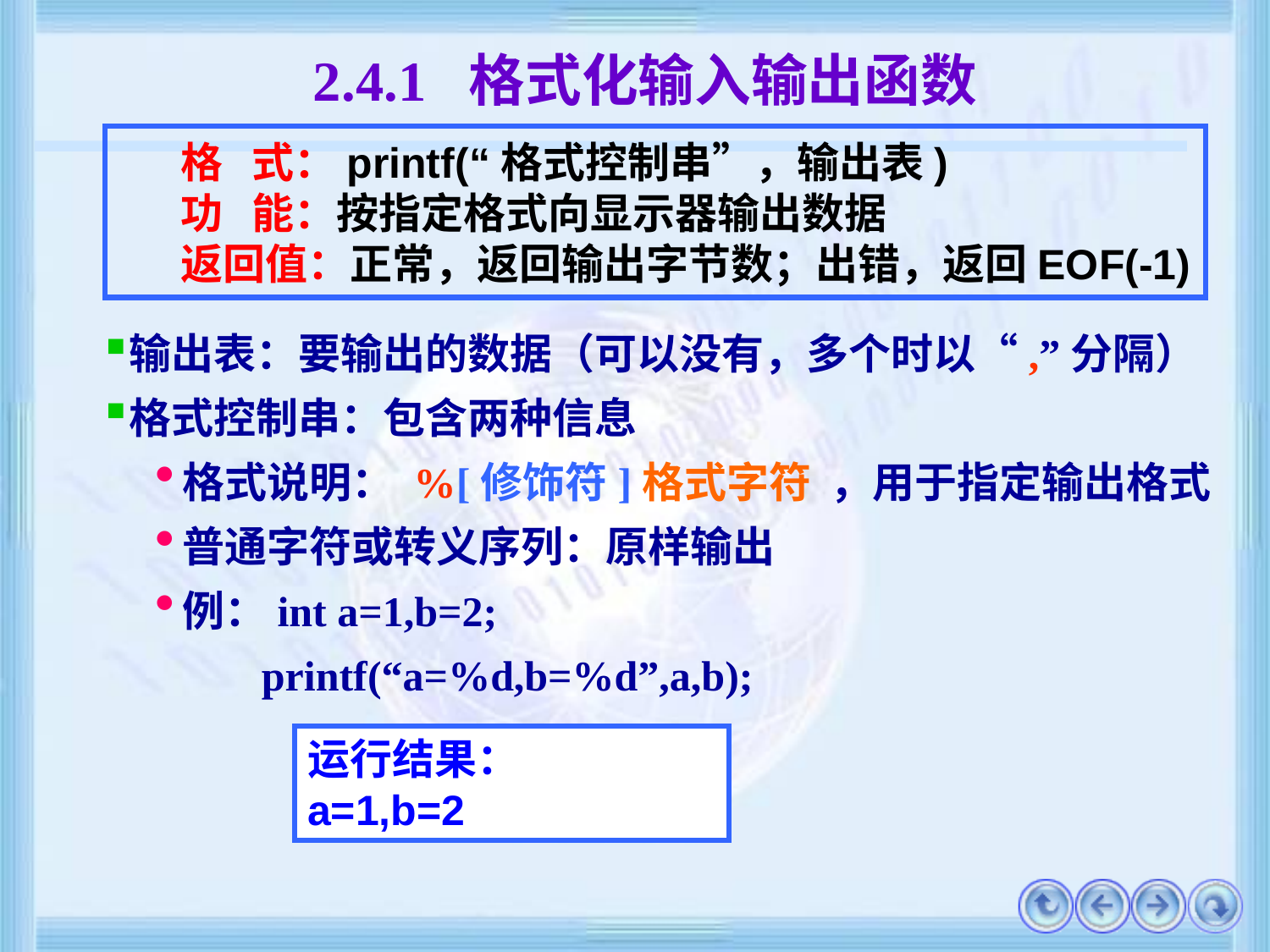

2.4.1  格式化输入输出函数
格   式：printf(“格式控制串”，输出表)
功   能：按指定格式向显示器输出数据
返回值：正常，返回输出字节数；出错，返回EOF(-1)
输出表：要输出的数据（可以没有，多个时以“,”分隔）
格式控制串：包含两种信息
格式说明： %[修饰符]格式字符  ，用于指定输出格式
普通字符或转义序列：原样输出
例：int a=1,b=2;
          printf(“a=%d,b=%d”,a,b);
运行结果：
a=1,b=2